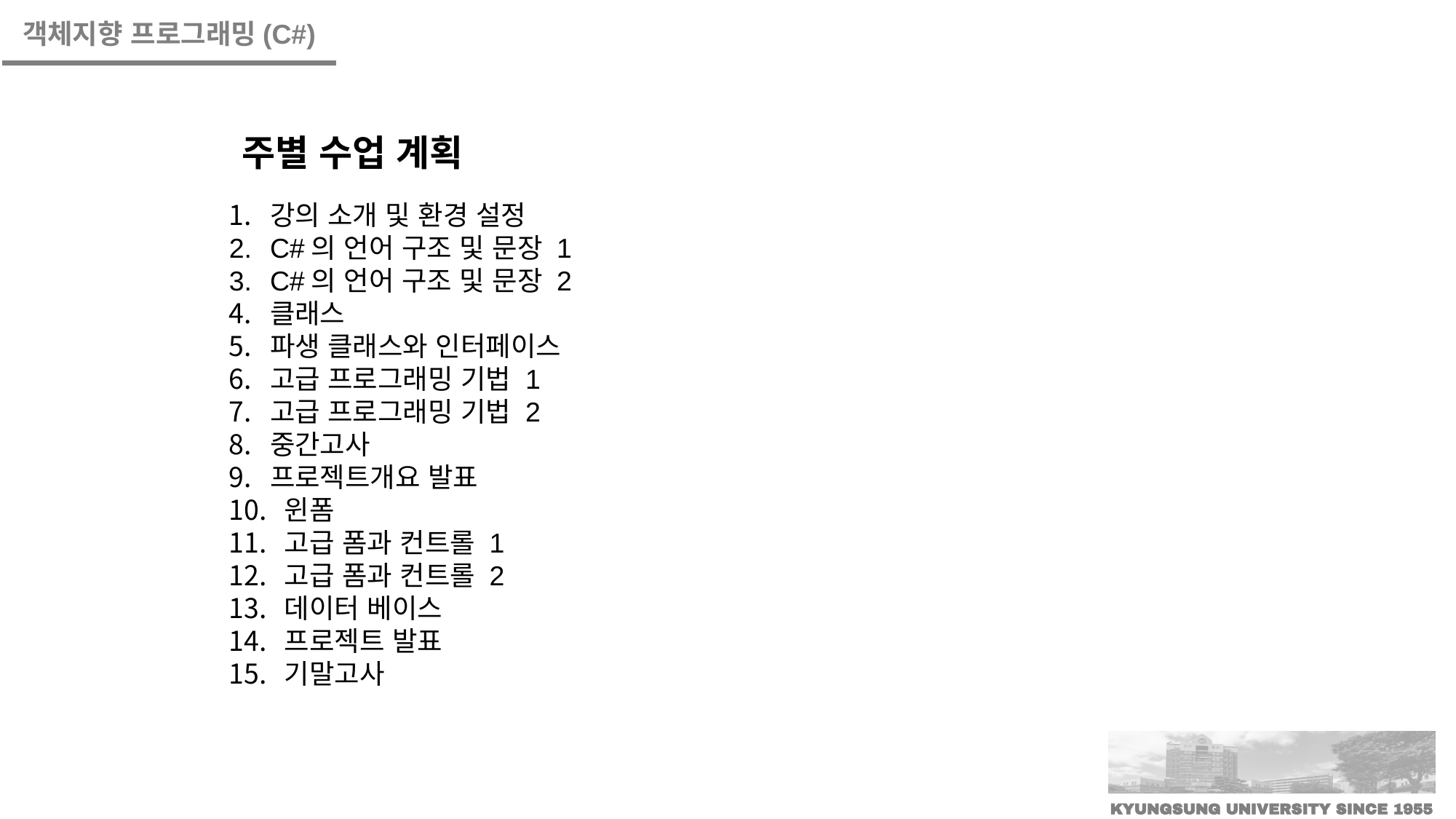

주별 수업 계획
강의 소개 및 환경 설정
C#의 언어 구조 및 문장 1
C#의 언어 구조 및 문장 2
클래스
파생 클래스와 인터페이스
고급 프로그래밍 기법 1
고급 프로그래밍 기법 2
중간고사
프로젝트개요 발표
 윈폼
 고급 폼과 컨트롤 1
 고급 폼과 컨트롤 2
 데이터 베이스
 프로젝트 발표
 기말고사